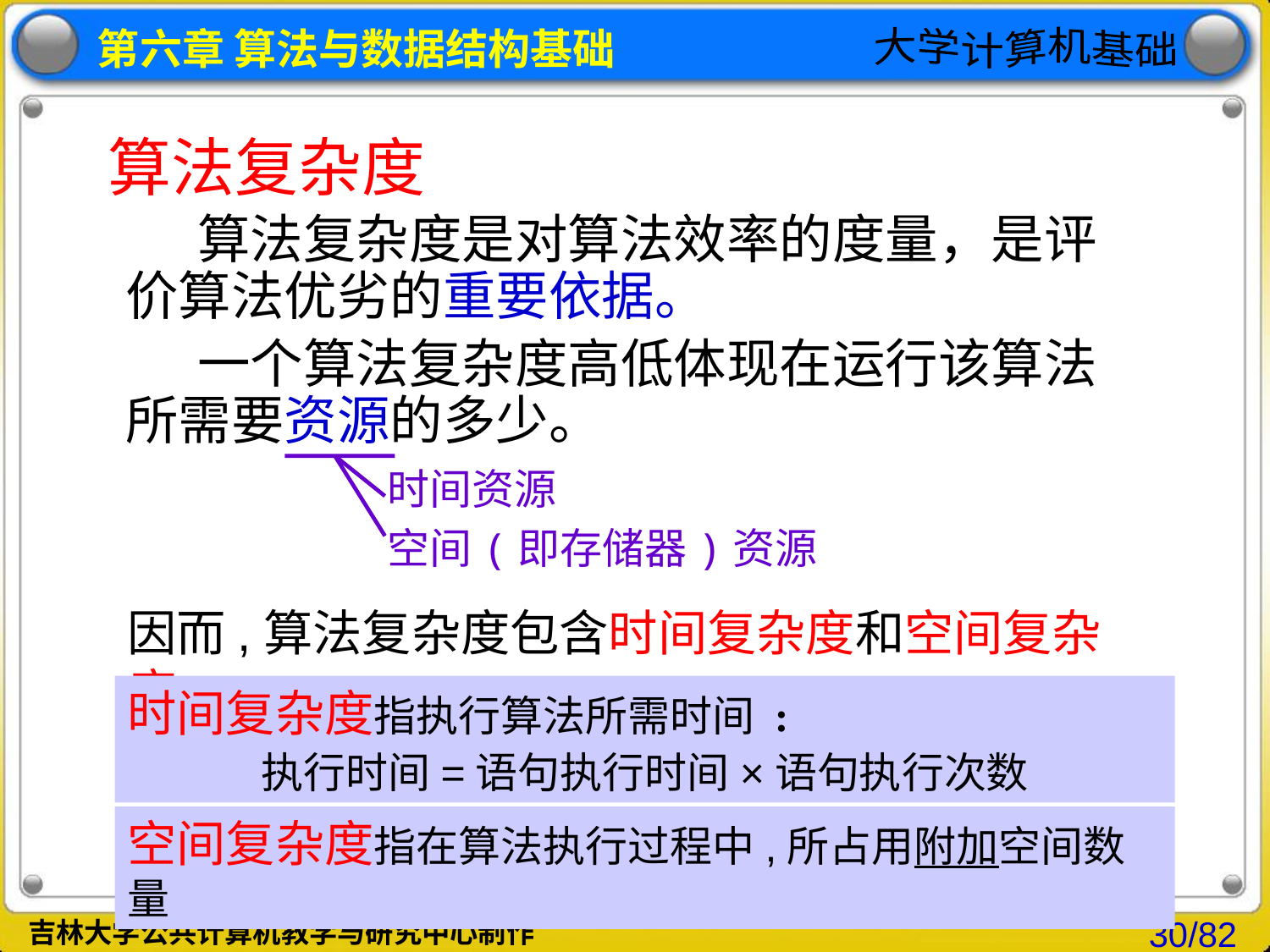

# 算法复杂度
         算法复杂度是对算法效率的度量，是评价算法优劣的重要依据。
         一个算法复杂度高低体现在运行该算法所需要资源的多少。

时间资源
空间(即存储器)资源
因而,算法复杂度包含时间复杂度和空间复杂度。
时间复杂度指执行算法所需时间 :
             执行时间=语句执行时间×语句执行次数
空间复杂度指在算法执行过程中,所占用附加空间数量
30/82